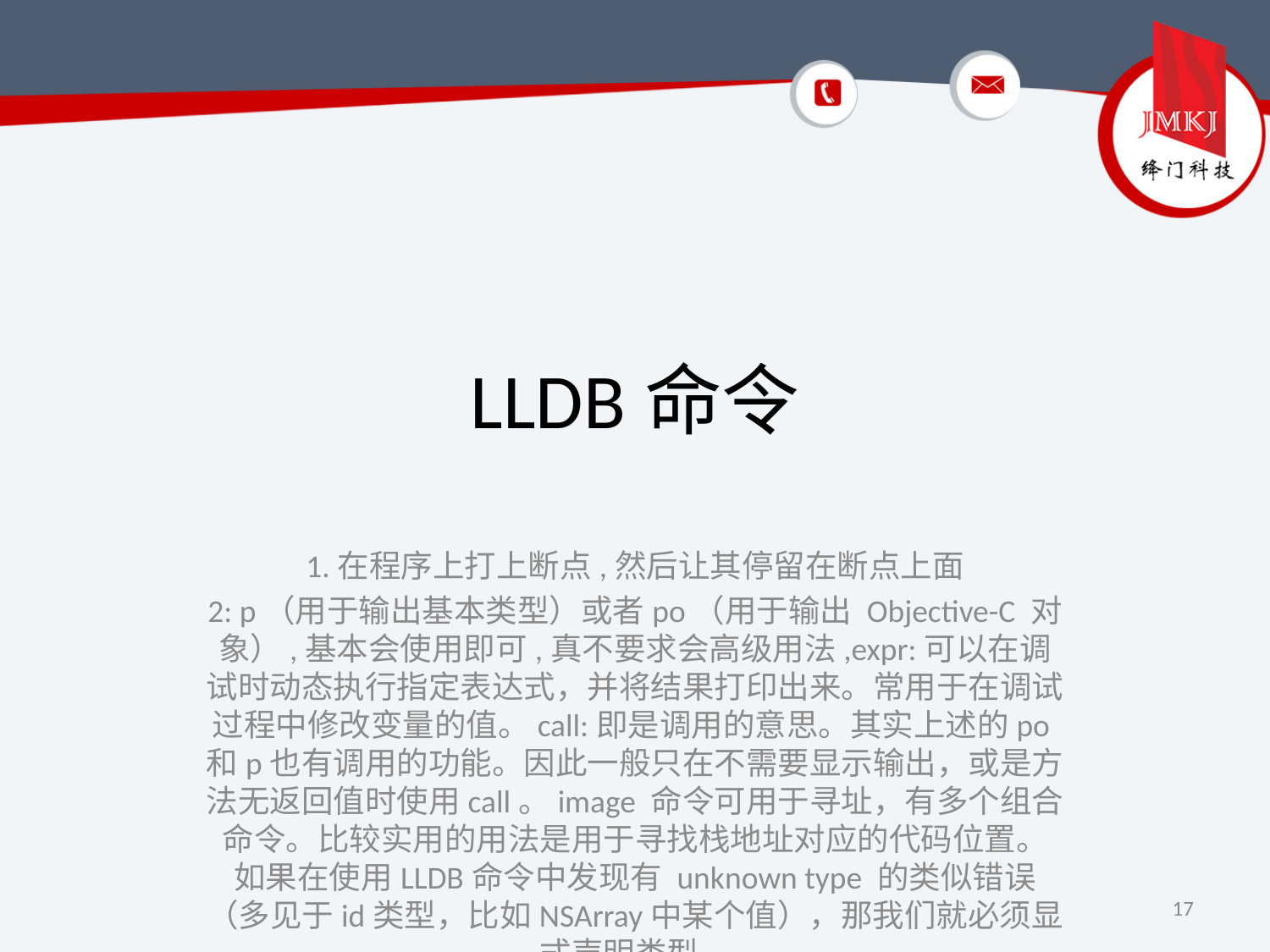

# LLDB命令
1.在程序上打上断点,然后让其停留在断点上面
2: p（用于输出基本类型）或者po（用于输出 Objective-C 对象）,基本会使用即可,真不要求会高级用法,expr:可以在调试时动态执行指定表达式，并将结果打印出来。常用于在调试过程中修改变量的值。call:即是调用的意思。其实上述的po和p也有调用的功能。因此一般只在不需要显示输出，或是方法无返回值时使用call。image 命令可用于寻址，有多个组合命令。比较实用的用法是用于寻找栈地址对应的代码位置。 如果在使用LLDB命令中发现有 unknown type 的类似错误（多见于id类型，比如NSArray中某个值），那我们就必须显式声明类型。

17